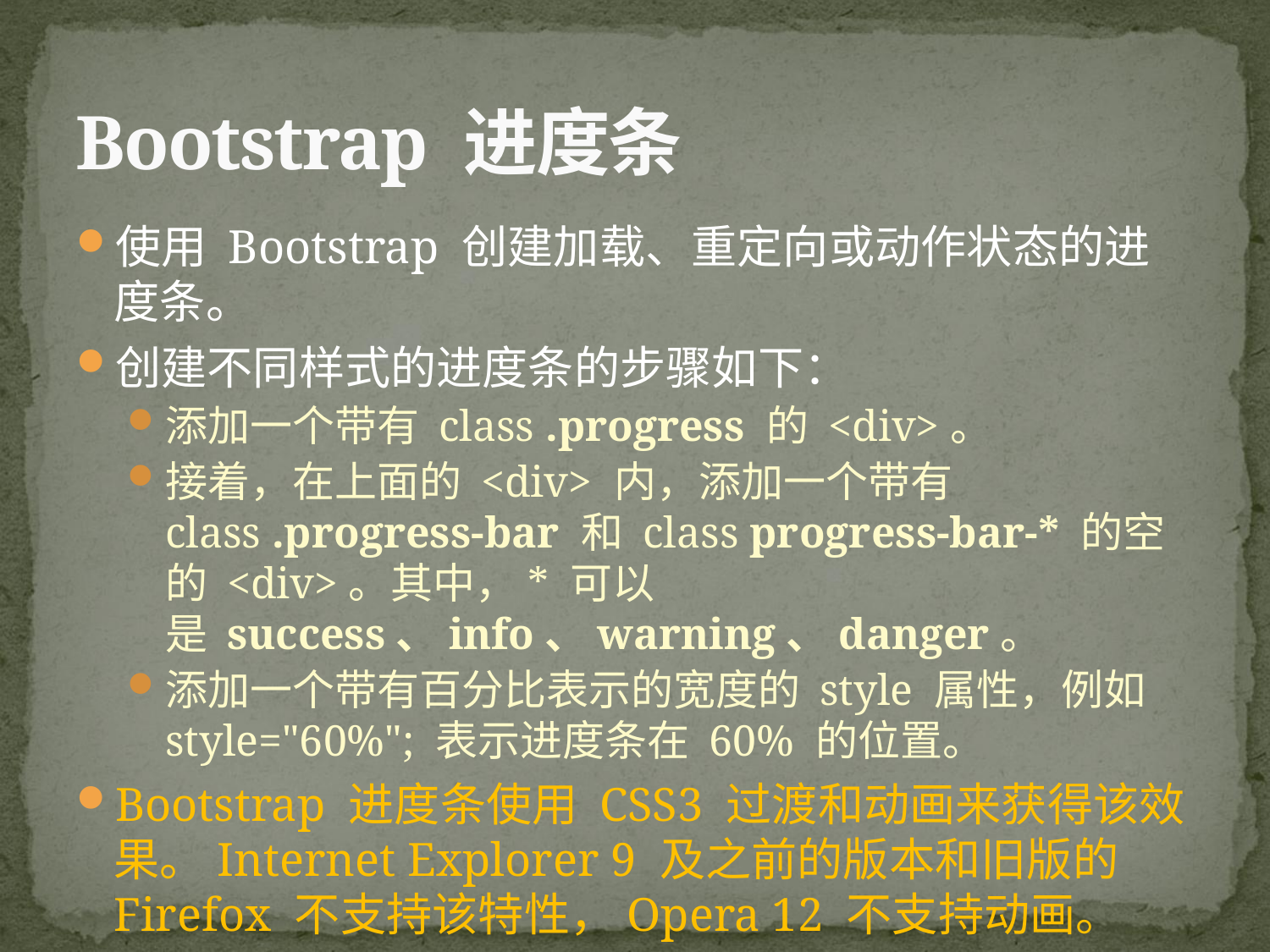

# Bootstrap 进度条
使用 Bootstrap 创建加载、重定向或动作状态的进度条。
创建不同样式的进度条的步骤如下：
添加一个带有 class .progress 的 <div>。
接着，在上面的 <div> 内，添加一个带有 class .progress-bar 和 class progress-bar-* 的空的 <div>。其中，* 可以是 success、info、warning、danger。
添加一个带有百分比表示的宽度的 style 属性，例如 style="60%"; 表示进度条在 60% 的位置。
Bootstrap 进度条使用 CSS3 过渡和动画来获得该效果。Internet Explorer 9 及之前的版本和旧版的 Firefox 不支持该特性，Opera 12 不支持动画。